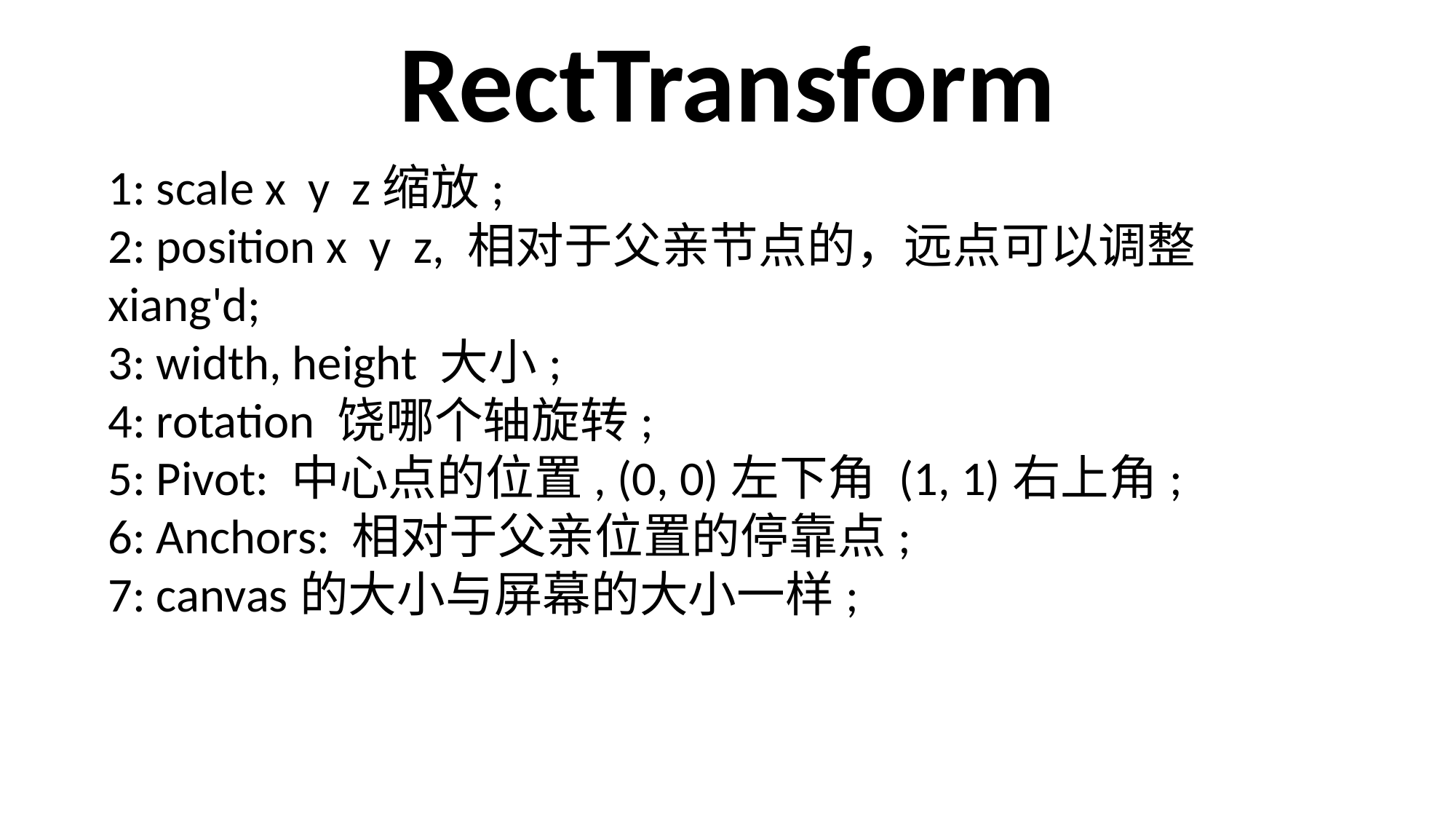

RectTransform
1: scale x  y  z缩放;
2: position x  y  z, 相对于父亲节点的，远点可以调整xiang'd;
3: width, height 大小;
4: rotation 饶哪个轴旋转;
5: Pivot: 中心点的位置, (0, 0)左下角 (1, 1)右上角;
6: Anchors: 相对于父亲位置的停靠点;
7: canvas的大小与屏幕的大小一样;
1